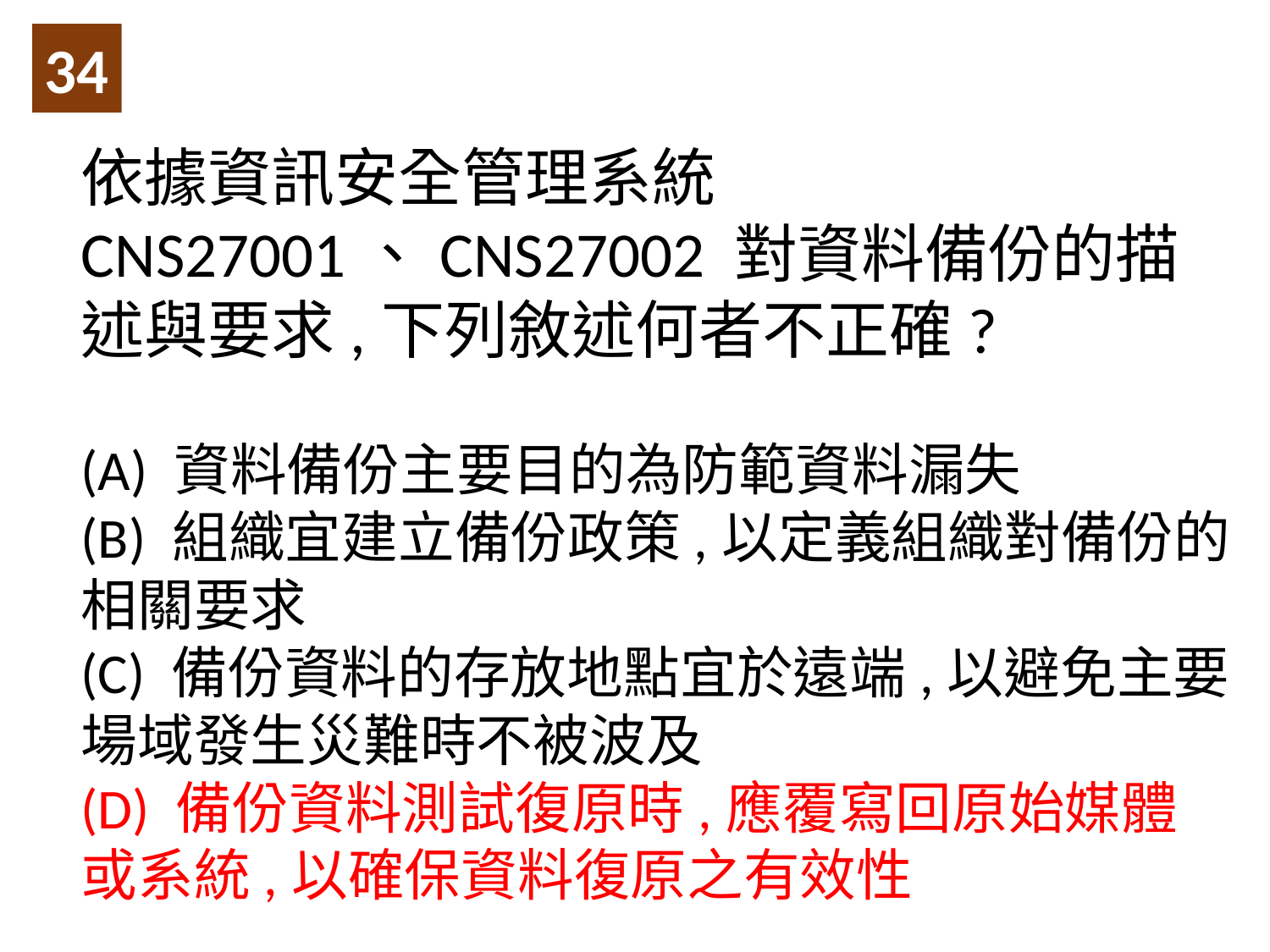

34
依據資訊安全管理系統 CNS27001、CNS27002 對資料備份的描述與要求,下列敘述何者不正確?

(A) 資料備份主要目的為防範資料漏失
(B) 組織宜建立備份政策,以定義組織對備份的相關要求
(C) 備份資料的存放地點宜於遠端,以避免主要場域發生災難時不被波及
(D) 備份資料測試復原時,應覆寫回原始媒體或系統,以確保資料復原之有效性